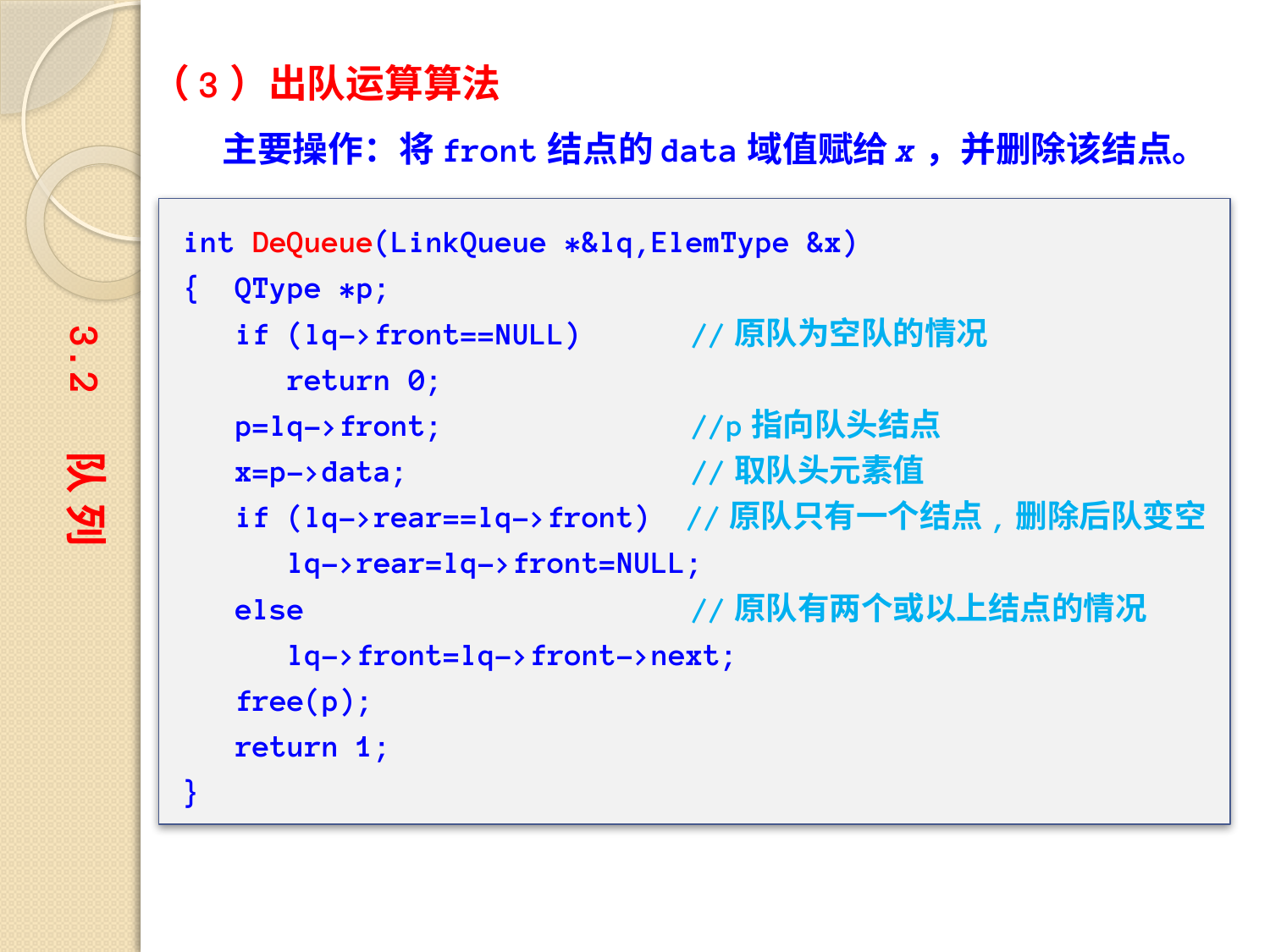

（3）出队运算算法
　　主要操作：将front结点的data域值赋给x，并删除该结点。
int DeQueue(LinkQueue *&lq,ElemType &x)
{  QType *p;
   if (lq->front==NULL)	//原队为空队的情况
      return 0;
   p=lq->front;		//p指向队头结点
   x=p->data;			//取队头元素值
   if (lq->rear==lq->front)  //原队只有一个结点,删除后队变空
      lq->rear=lq->front=NULL;
   else				//原队有两个或以上结点的情况
      lq->front=lq->front->next;
   free(p);
   return 1;
}
3.2  队 列